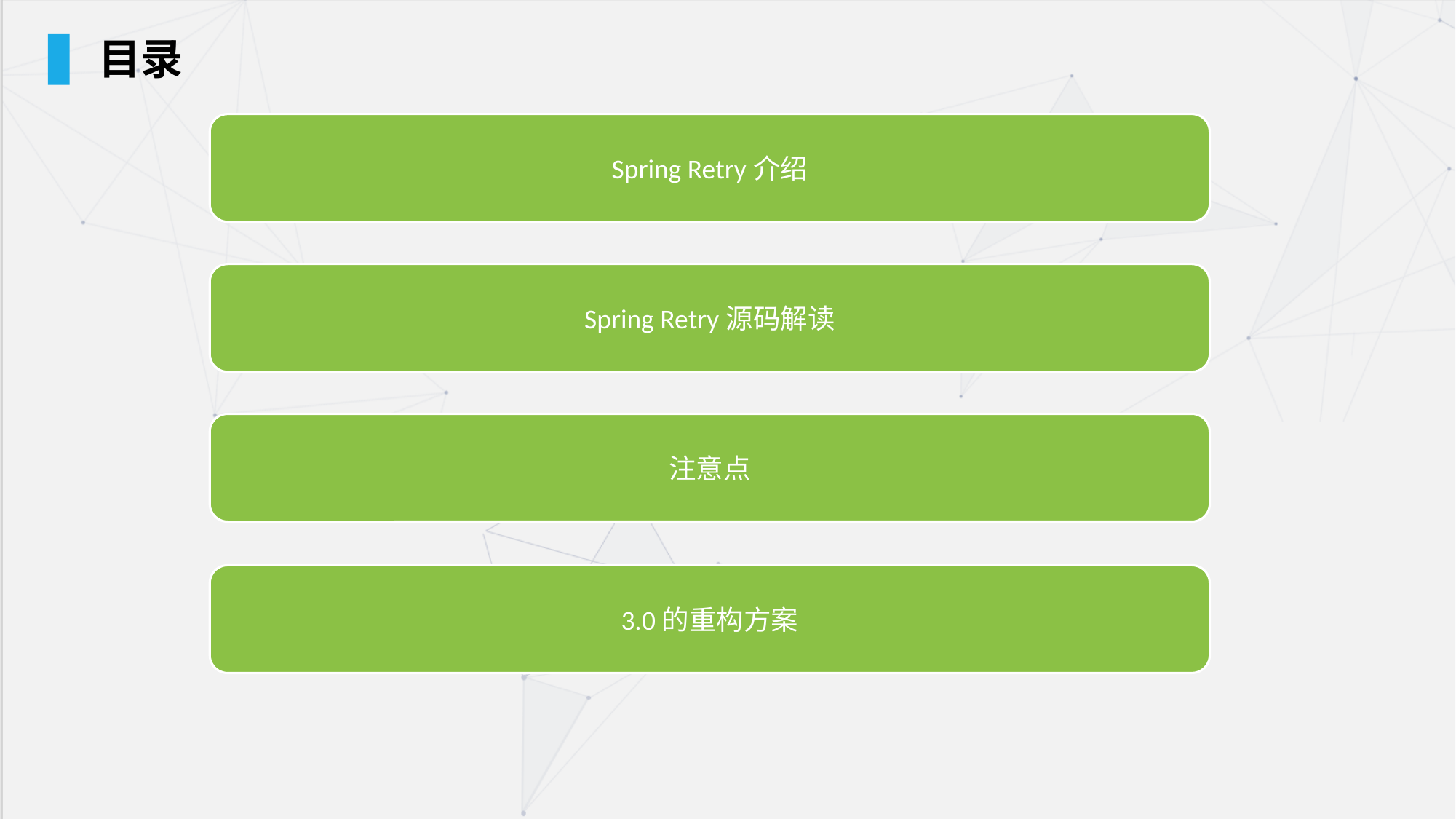

目录

Spring Retry介绍
Spring Retry源码解读
注意点
3.0的重构方案